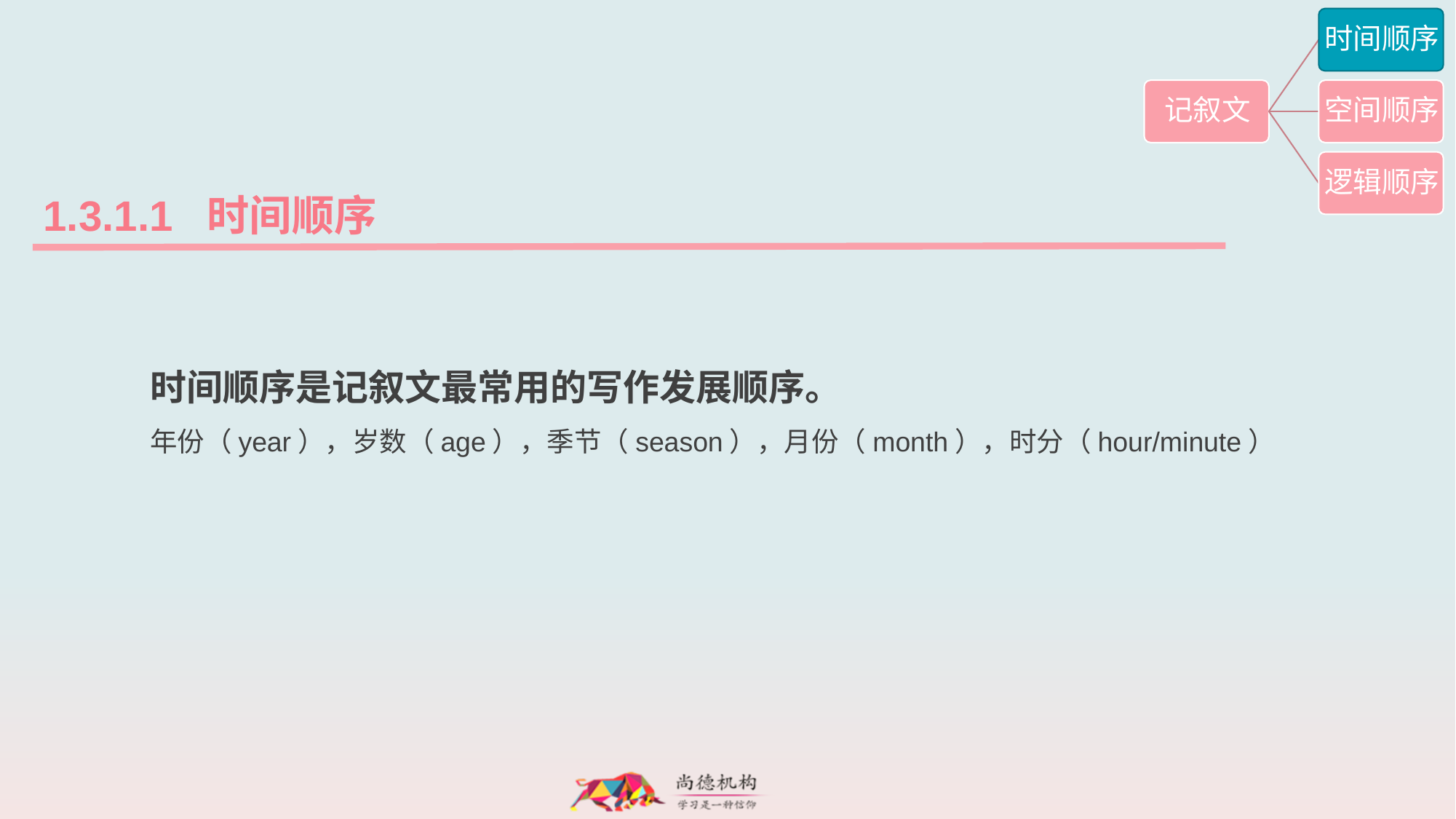

记叙文

时间顺序

空间顺序

逻辑顺序
1.3.1.1  时间顺序
时间顺序是记叙文最常用的写作发展顺序。
年份（year），岁数（age），季节（season），月份（month），时分（hour/minute）